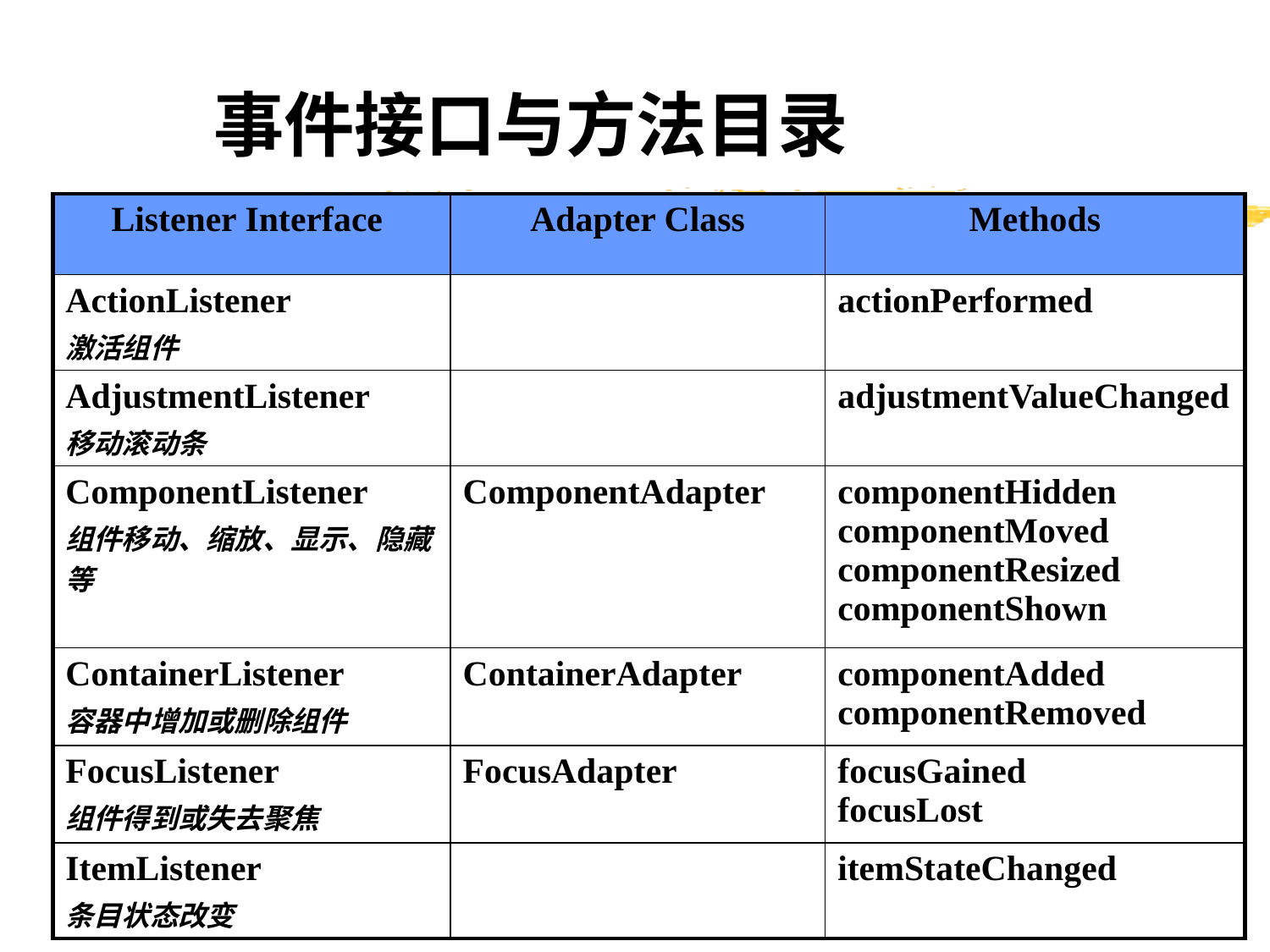

事件接口与方法目录
| Listener Interface | Adapter Class | Methods |
| --- | --- | --- |
| ActionListener 激活组件 |  | actionPerformed |
| AdjustmentListener 移动滚动条 |  | adjustmentValueChanged |
| ComponentListener 组件移动、缩放、显示、隐藏等 | ComponentAdapter | componentHidden componentMoved componentResized componentShown |
| ContainerListener 容器中增加或删除组件 | ContainerAdapter | componentAdded componentRemoved |
| FocusListener 组件得到或失去聚焦 | FocusAdapter | focusGained focusLost |
| ItemListener 条目状态改变 |  | itemStateChanged |
39